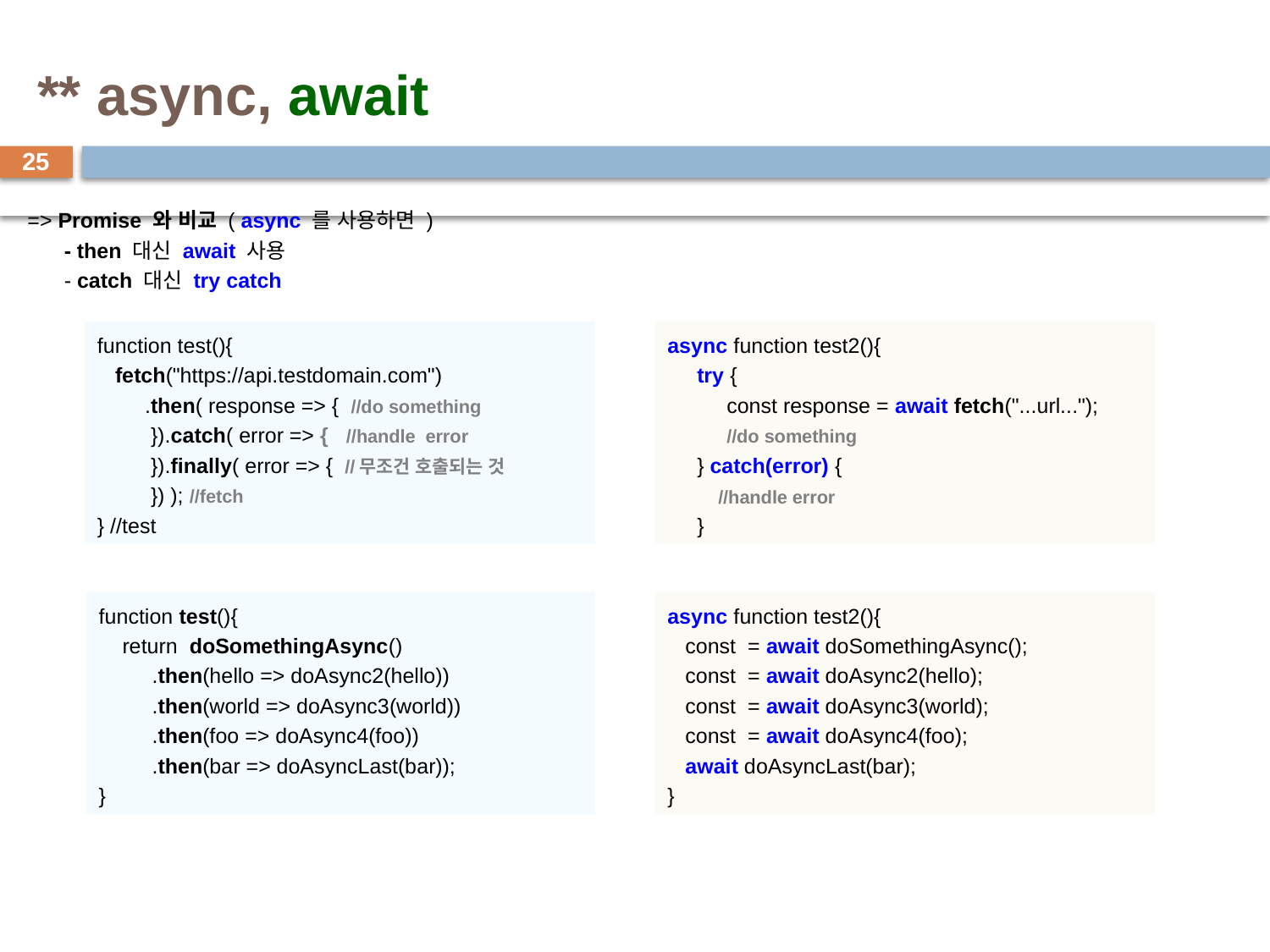

# ** async, await
25
=> Promise 와 비교 ( async 를 사용하면 )
- then 대신 await 사용
- catch 대신 try catch

function test(){
   fetch("https://api.testdomain.com")
        .then( response => {  //do something
         }).catch( error => {   //handle  error
         }).finally( error => {  //무조건 호출되는 것
         }) ); //fetch
} //test
async function test2(){
     try {
          const response = await fetch("...url...");
          //do something
     } catch(error) {
          //handle error
     }
function test(){
    return  doSomethingAsync()
         .then(hello => doAsync2(hello))
         .then(world => doAsync3(world))
         .then(foo => doAsync4(foo))
         .then(bar => doAsyncLast(bar));
}
async function test2(){
   const  = await doSomethingAsync();
   const  = await doAsync2(hello);
   const  = await doAsync3(world);
   const  = await doAsync4(foo);
   await doAsyncLast(bar);
}